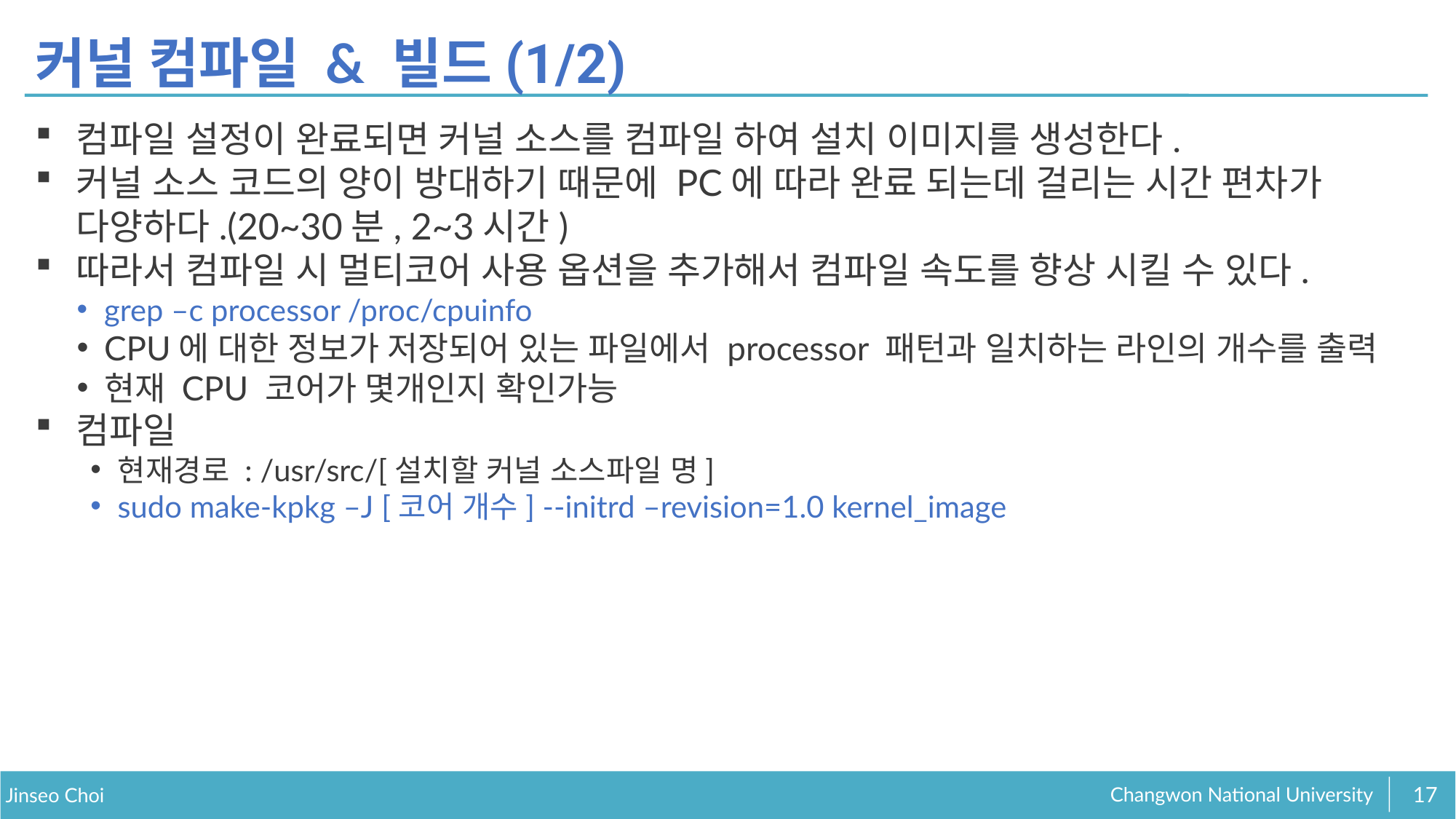

커널 컴파일 & 빌드(1/2)
컴파일 설정이 완료되면 커널 소스를 컴파일 하여 설치 이미지를 생성한다.
커널 소스 코드의 양이 방대하기 때문에 PC에 따라 완료 되는데 걸리는 시간 편차가 다양하다.(20~30분, 2~3시간)
따라서 컴파일 시 멀티코어 사용 옵션을 추가해서 컴파일 속도를 향상 시킬 수 있다.
grep –c processor /proc/cpuinfo
CPU에 대한 정보가 저장되어 있는 파일에서 processor 패턴과 일치하는 라인의 개수를 출력
현재 CPU 코어가 몇개인지 ​확인가능
컴파일
현재경로 : /usr/src/[설치할 커널 소스파일 명]
sudo make-kpkg –J [코어 개수] --initrd –revision=1.0 kernel_image

17